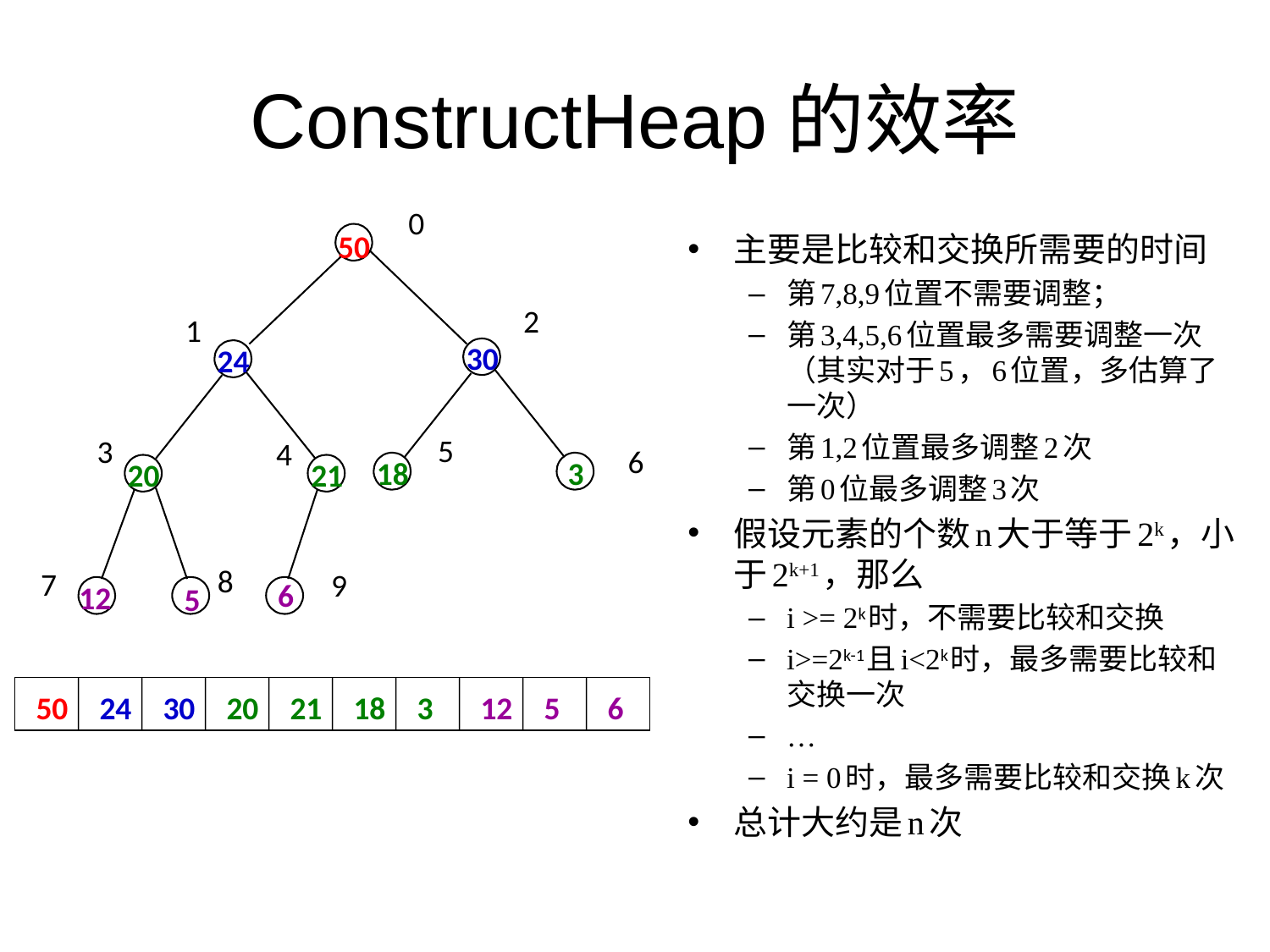

# ConstructHeap的效率
0

50

30

24

18

3

20

21

6

12

5

50
24
30
20
21
18
3
12
5
6
主要是比较和交换所需要的时间
第7,8,9位置不需要调整；
第3,4,5,6位置最多需要调整一次（其实对于5，6位置，多估算了一次）
第1,2位置最多调整2次
第0位最多调整3次
假设元素的个数n大于等于2k，小于2k+1，那么
i >= 2k时，不需要比较和交换
i>=2k-1且i<2k时，最多需要比较和交换一次
…
i = 0时，最多需要比较和交换k次
总计大约是n次

2
1
5
3
4
6
8
7
9